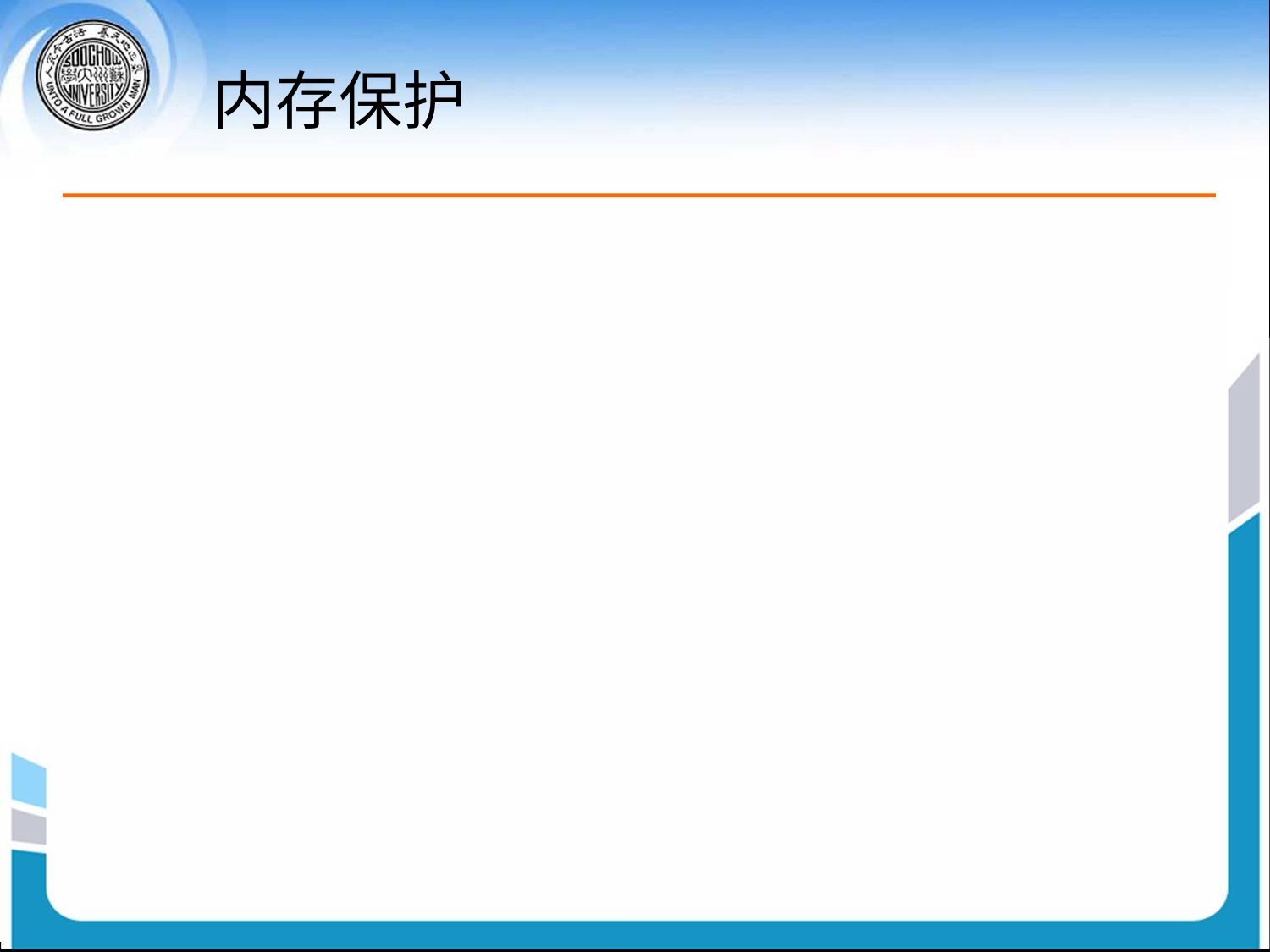

# 内存保护
简单方法：
把页号和页表限长寄存器(PRLR)比较

内存的保护由与每个帧相连的保护位来实现
有效-无效位附在页表的每个表项中:
“有效”表示相关的页在进程的逻辑地址空间，并且是一个合法的页
“无效”表示页不在进程的逻辑地址空间中